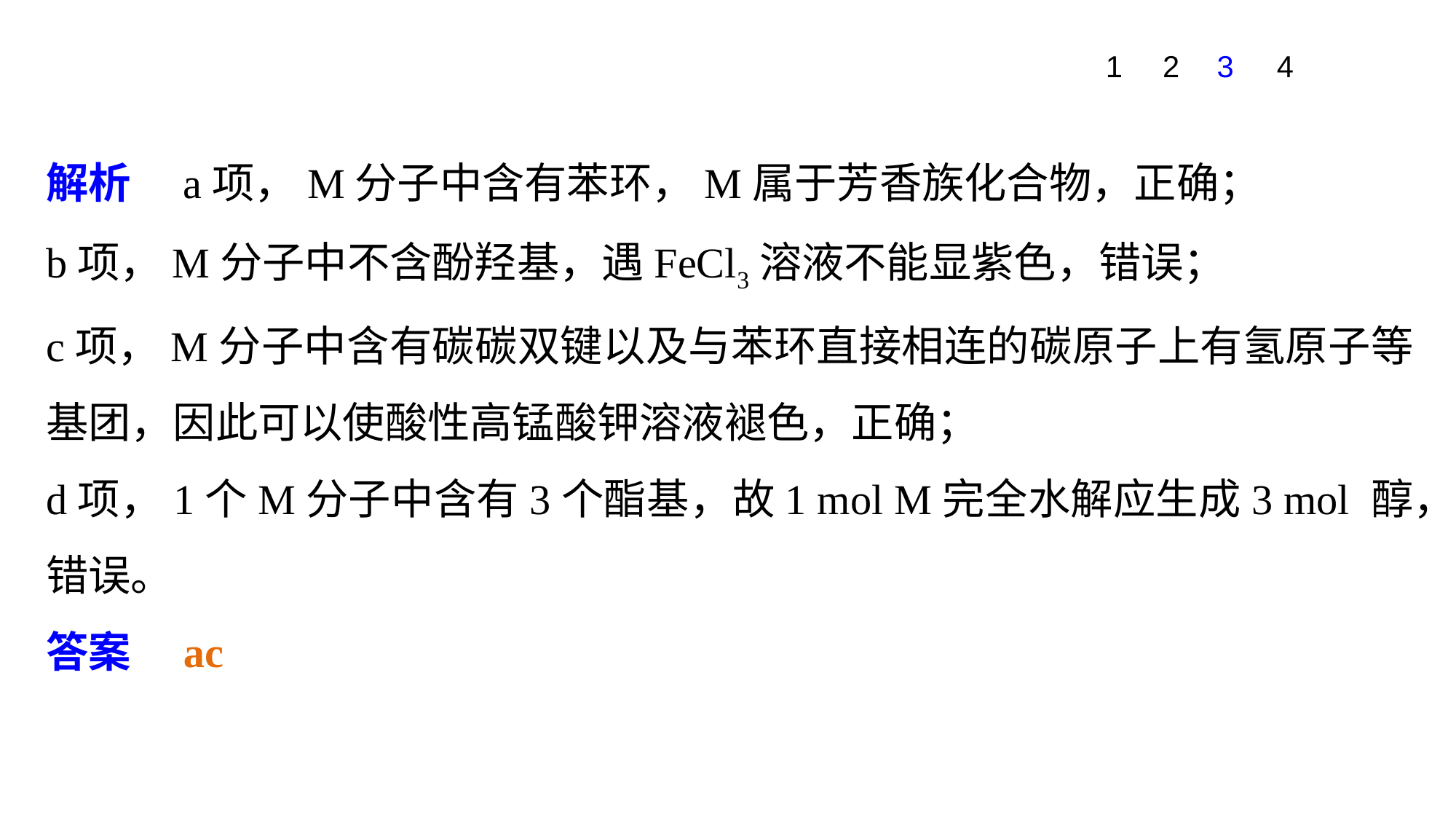

1
2
3
4
解析　a项，M分子中含有苯环，M属于芳香族化合物，正确；
b项，M分子中不含酚羟基，遇FeCl3溶液不能显紫色，错误；
c项，M分子中含有碳碳双键以及与苯环直接相连的碳原子上有氢原子等基团，因此可以使酸性高锰酸钾溶液褪色，正确；
d项，1个M分子中含有3个酯基，故1 mol M完全水解应生成3 mol 醇，错误。
答案　ac